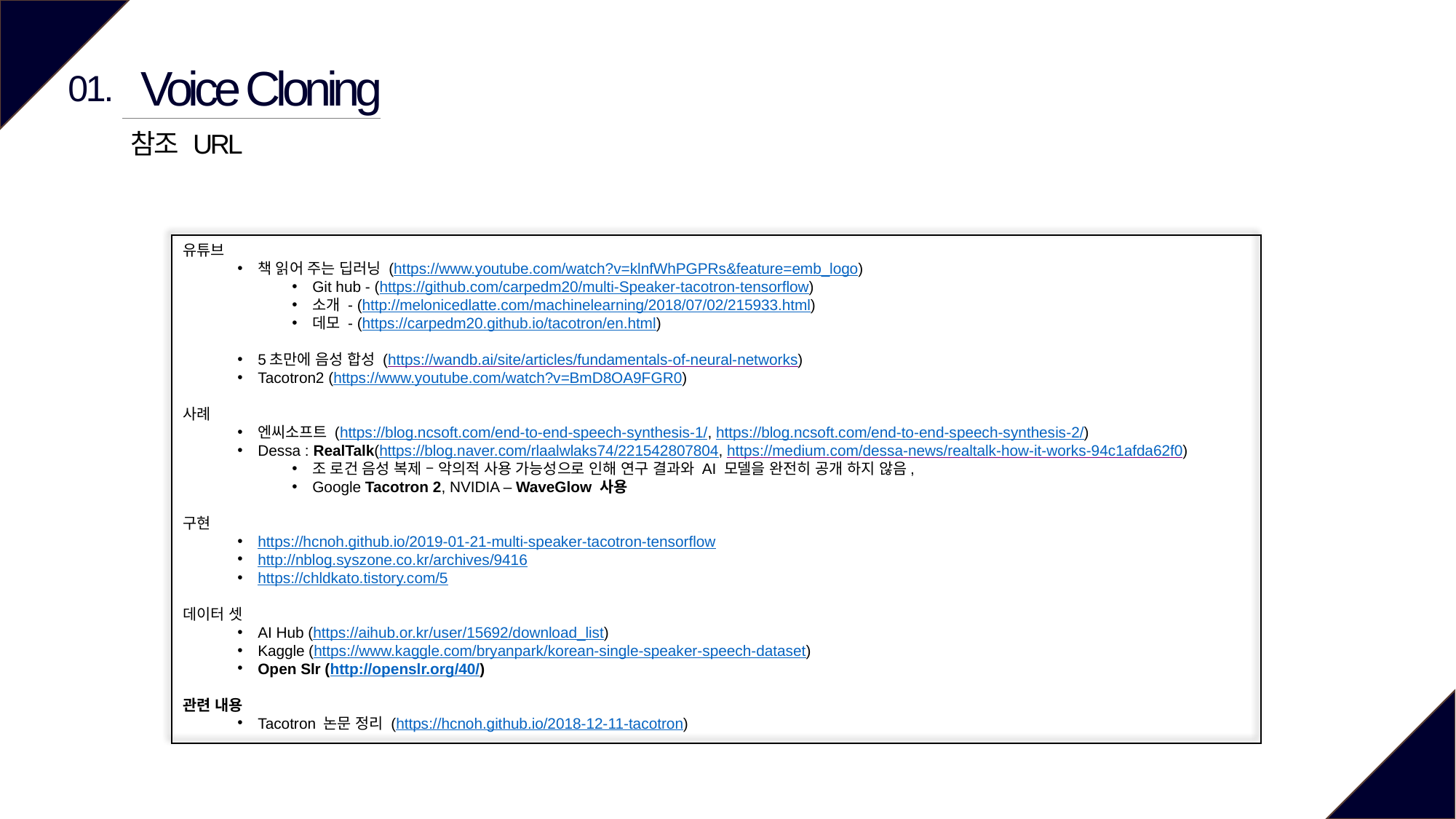

Voice Cloning
01.
참조 URL
유튜브
책 읽어 주는 딥러닝 (https://www.youtube.com/watch?v=klnfWhPGPRs&feature=emb_logo)
Git hub - (https://github.com/carpedm20/multi-Speaker-tacotron-tensorflow)
소개 - (http://melonicedlatte.com/machinelearning/2018/07/02/215933.html)
데모 - (https://carpedm20.github.io/tacotron/en.html)

5초만에 음성 합성 (https://wandb.ai/site/articles/fundamentals-of-neural-networks)
Tacotron2 (https://www.youtube.com/watch?v=BmD8OA9FGR0)

사례
엔씨소프트 (https://blog.ncsoft.com/end-to-end-speech-synthesis-1/, https://blog.ncsoft.com/end-to-end-speech-synthesis-2/)
Dessa : RealTalk(https://blog.naver.com/rlaalwlaks74/221542807804, https://medium.com/dessa-news/realtalk-how-it-works-94c1afda62f0)
조 로건 음성 복제 – 악의적 사용 가능성으로 인해 연구 결과와 AI 모델을 완전히 공개 하지 않음,
Google Tacotron 2, NVIDIA – WaveGlow 사용

구현
https://hcnoh.github.io/2019-01-21-multi-speaker-tacotron-tensorflow
http://nblog.syszone.co.kr/archives/9416
https://chldkato.tistory.com/5

데이터 셋
AI Hub (https://aihub.or.kr/user/15692/download_list)
Kaggle (https://www.kaggle.com/bryanpark/korean-single-speaker-speech-dataset)
Open Slr (http://openslr.org/40/)

관련 내용
Tacotron 논문 정리 (https://hcnoh.github.io/2018-12-11-tacotron)